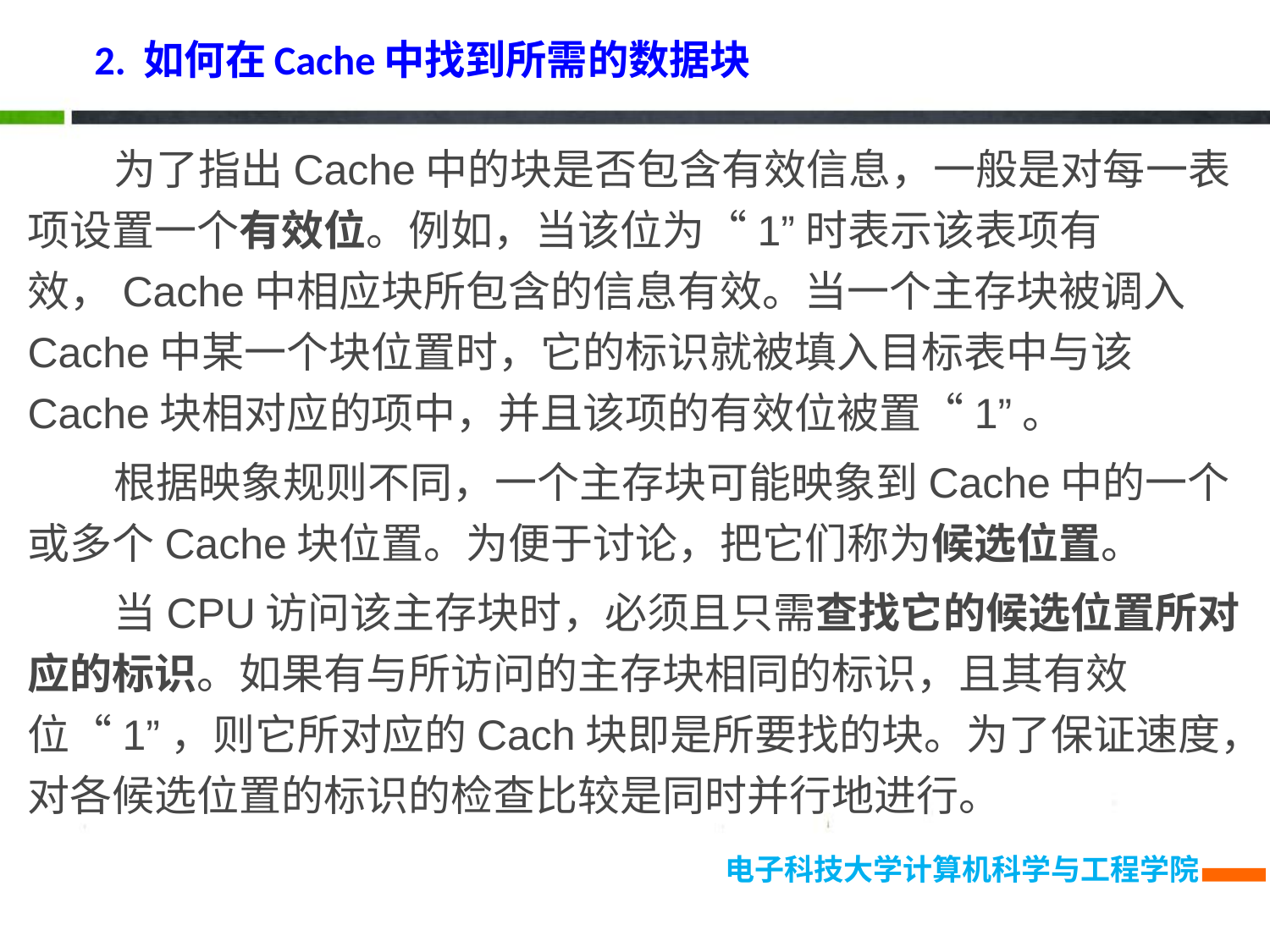

2. 如何在Cache中找到所需的数据块
        为了指出Cache中的块是否包含有效信息，一般是对每一表项设置一个有效位。例如，当该位为“1”时表示该表项有效，Cache中相应块所包含的信息有效。当一个主存块被调入Cache中某一个块位置时，它的标识就被填入目标表中与该Cache块相对应的项中，并且该项的有效位被置“1”。
        根据映象规则不同，一个主存块可能映象到Cache中的一个或多个Cache块位置。为便于讨论，把它们称为候选位置。
        当CPU访问该主存块时，必须且只需查找它的候选位置所对应的标识。如果有与所访问的主存块相同的标识，且其有效位“1”，则它所对应的Cach块即是所要找的块。为了保证速度，对各候选位置的标识的检查比较是同时并行地进行。
30